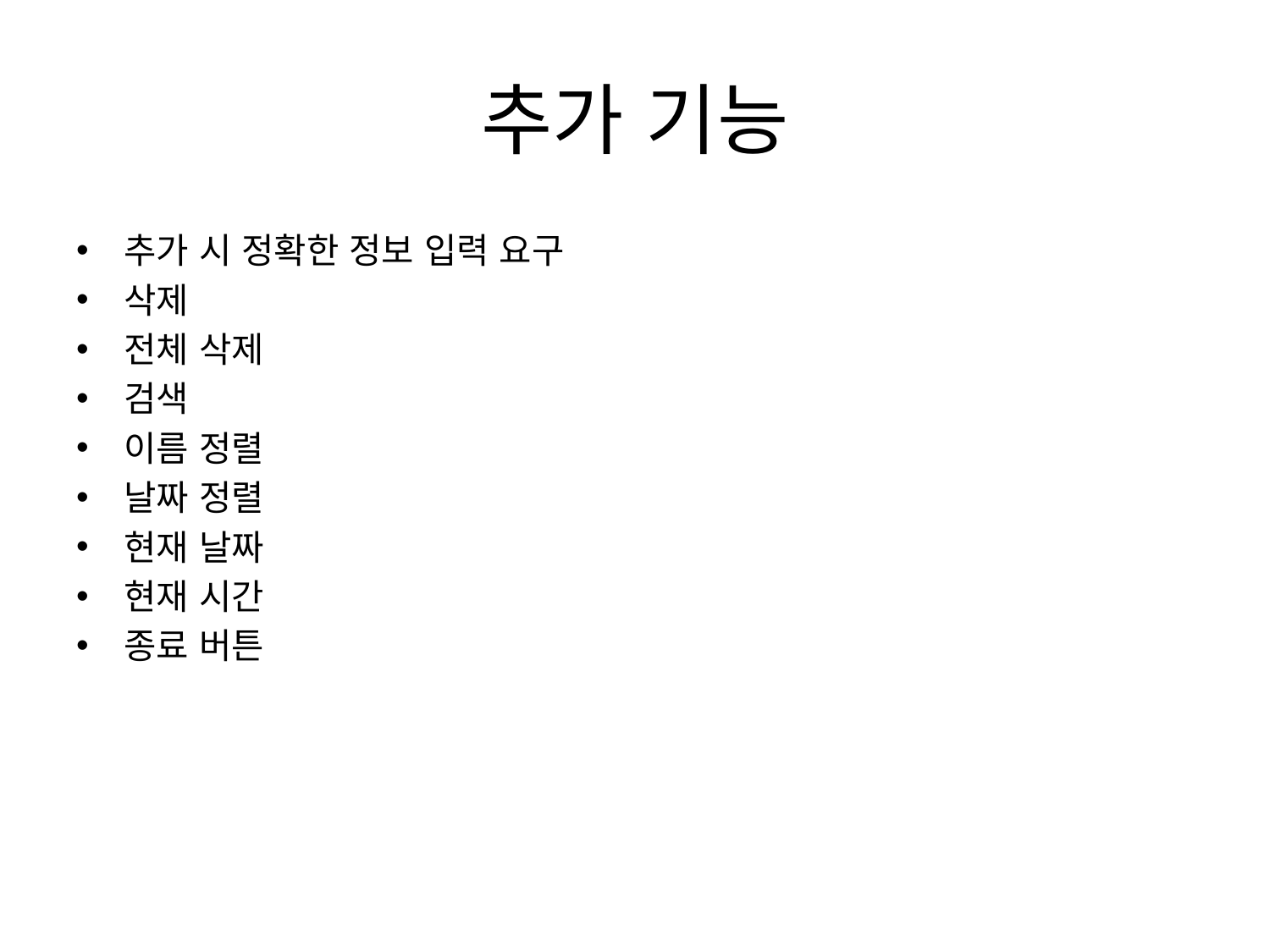

# 추가 기능
추가 시 정확한 정보 입력 요구
삭제
전체 삭제
검색
이름 정렬
날짜 정렬
현재 날짜
현재 시간
종료 버튼